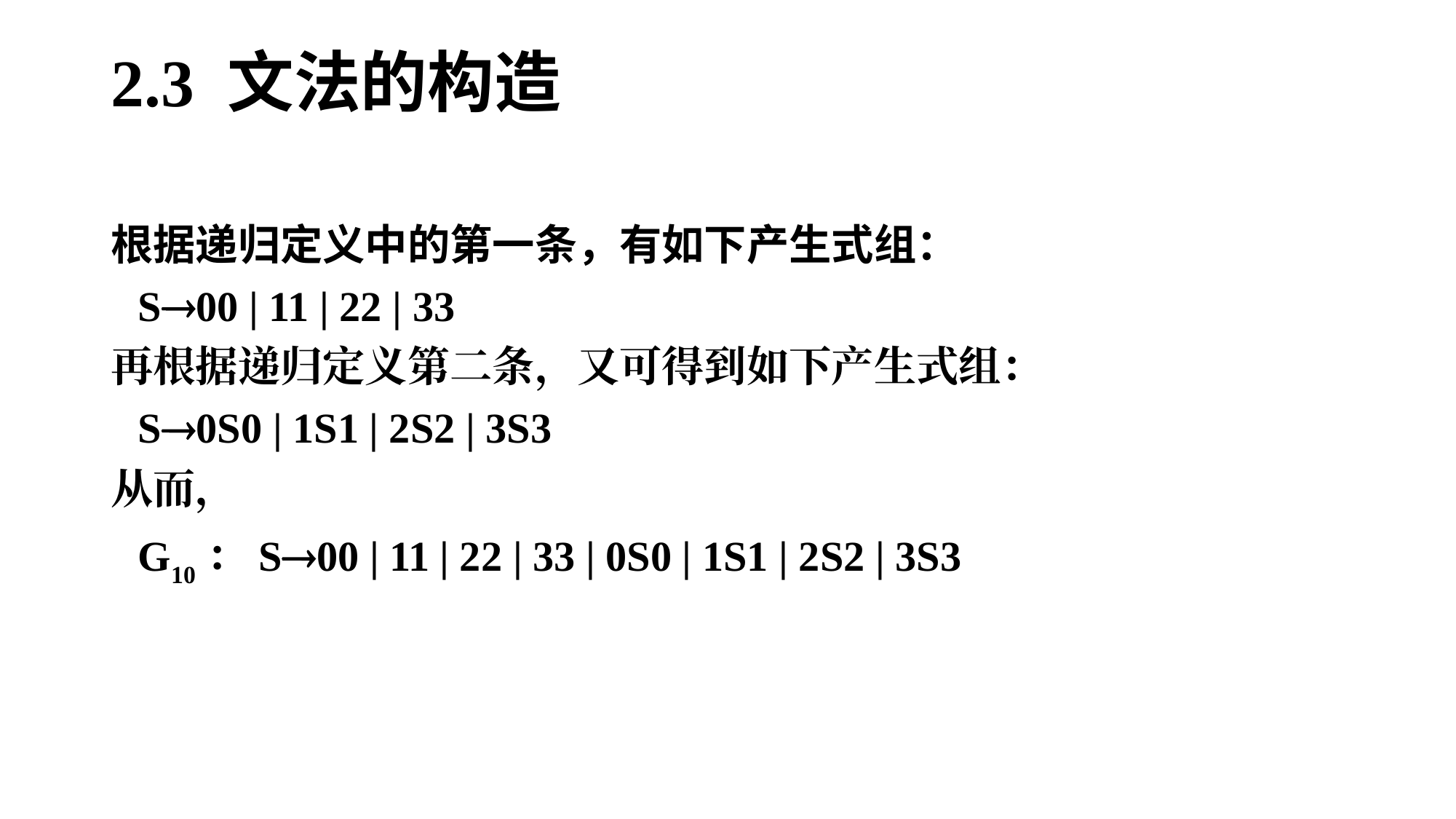

# 2.3 文法的构造
根据递归定义中的第一条，有如下产生式组：
	S→00 | 11 | 22 | 33
再根据递归定义第二条，又可得到如下产生式组：
	S→0S0 | 1S1 | 2S2 | 3S3
从而，
	G10：S→00 | 11 | 22 | 33 | 0S0 | 1S1 | 2S2 | 3S3
2